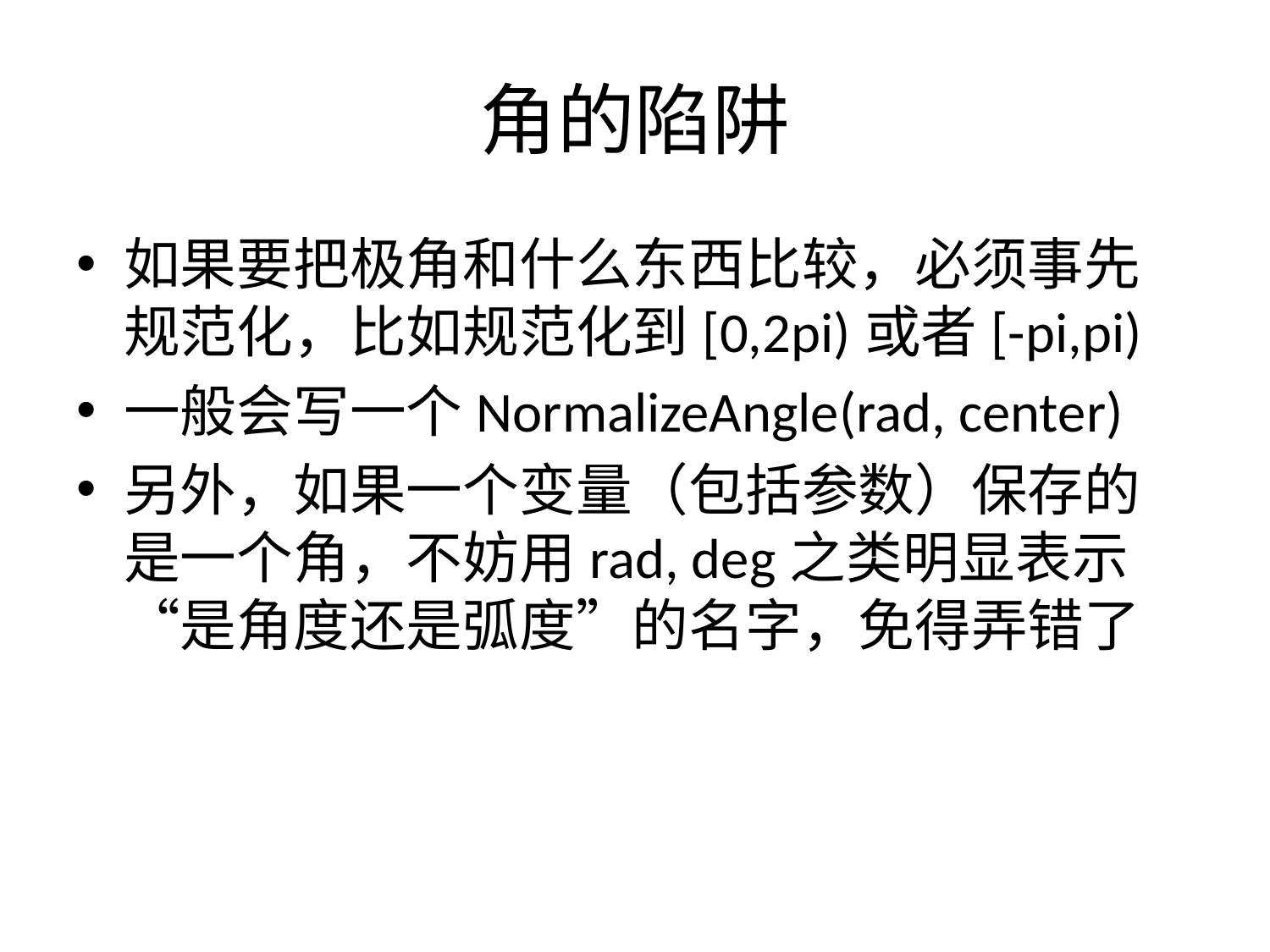

# 角的陷阱
如果要把极角和什么东西比较，必须事先规范化，比如规范化到[0,2pi)或者[-pi,pi)
一般会写一个NormalizeAngle(rad, center)
另外，如果一个变量（包括参数）保存的是一个角，不妨用rad, deg之类明显表示“是角度还是弧度”的名字，免得弄错了